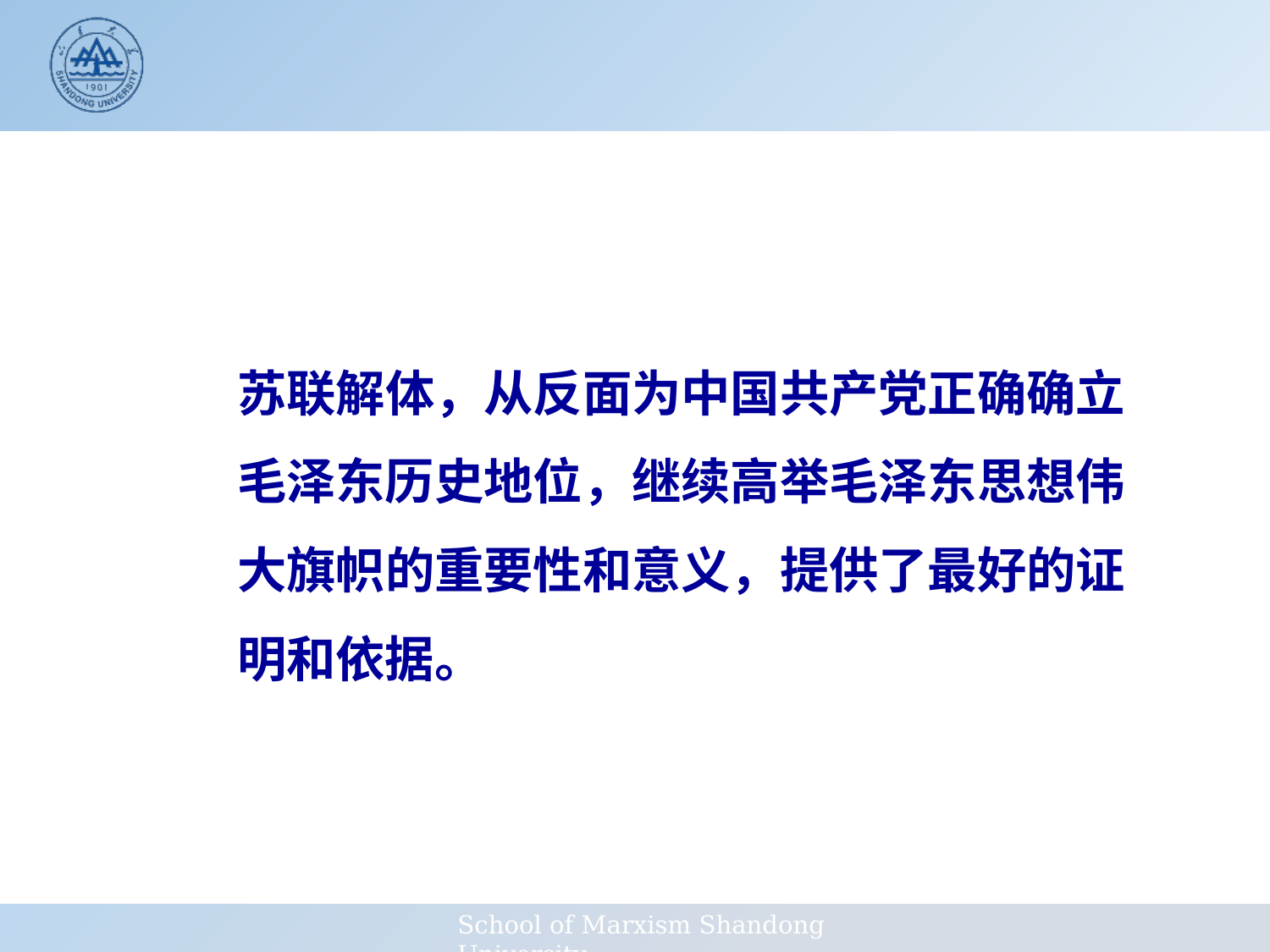

苏联解体，从反面为中国共产党正确确立毛泽东历史地位，继续高举毛泽东思想伟大旗帜的重要性和意义，提供了最好的证明和依据。